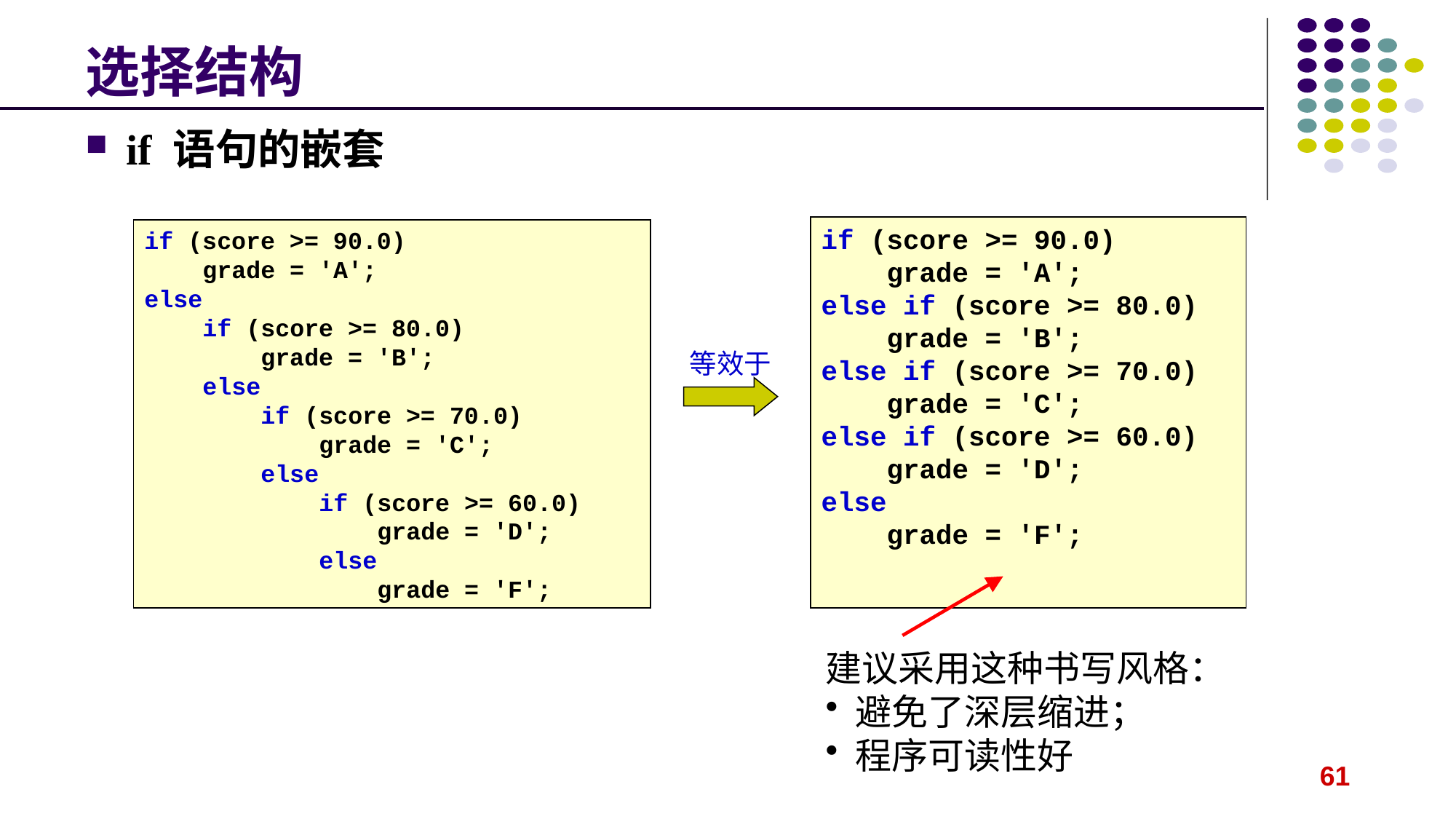

# 选择结构
if 语句的嵌套
if (score >= 90.0)
    grade = 'A';
else if (score >= 80.0)
    grade = 'B';
else if (score >= 70.0)
    grade = 'C';
else if (score >= 60.0)
    grade = 'D';
else
    grade = 'F';
if (score >= 90.0)
    grade = 'A';
else
    if (score >= 80.0)
        grade = 'B';
    else
        if (score >= 70.0)
            grade = 'C';
        else
            if (score >= 60.0)
                grade = 'D';
            else
                grade = 'F';
等效于

建议采用这种书写风格：
 避免了深层缩进；
 程序可读性好